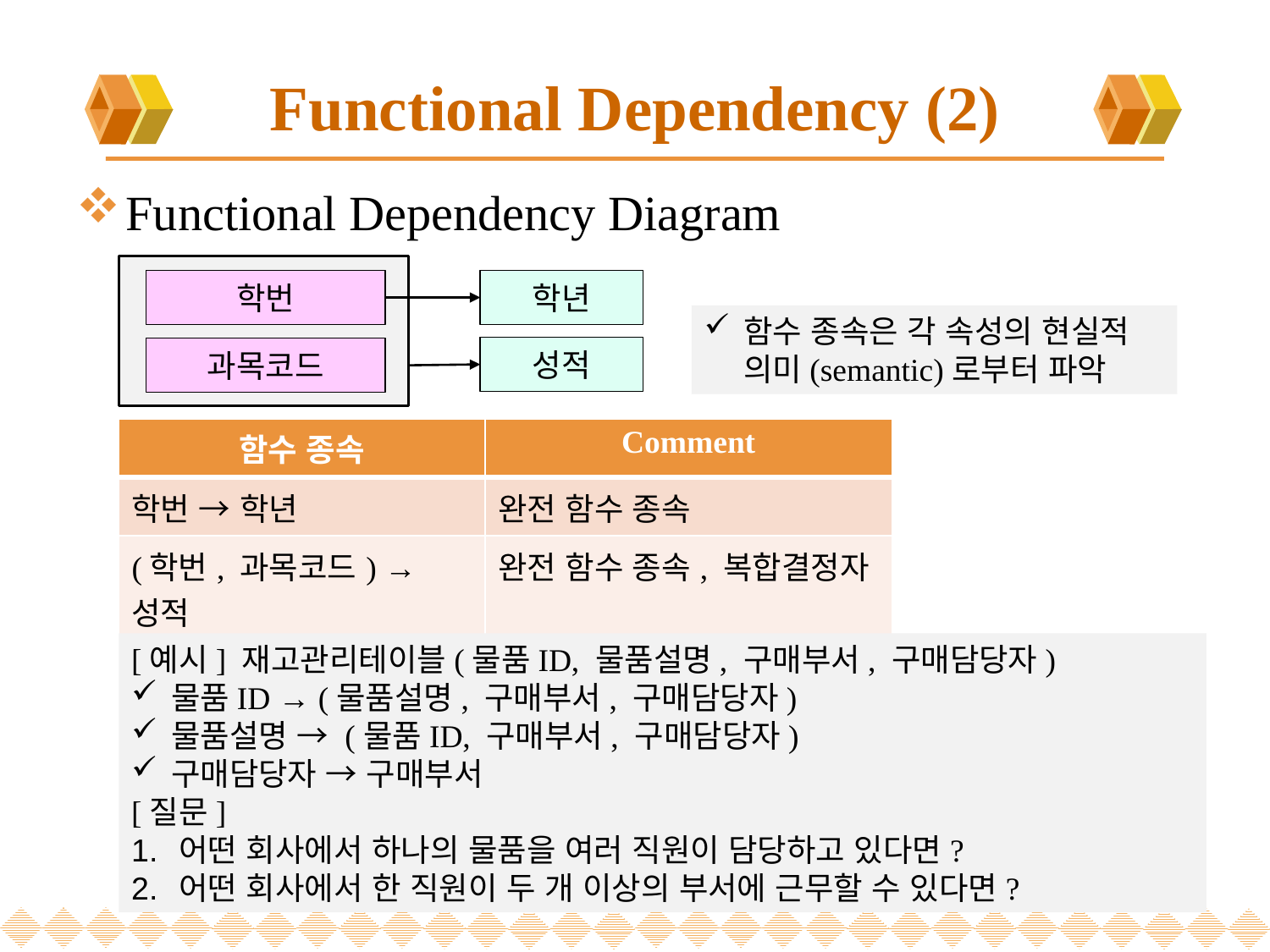

# Functional Dependency (2)
Functional Dependency Diagram

학번
학년
성적
과목코드
함수 종속은 각 속성의 현실적 의미(semantic)로부터 파악
| 함수 종속 | Comment |
| --- | --- |
| 학번 → 학년 | 완전 함수 종속 |
| (학번, 과목코드) → 성적 | 완전 함수 종속, 복합결정자 |
| (학번, 과목코드) → 학년 | 부분 함수 종속 |
[예시] 재고관리테이블(물품ID, 물품설명, 구매부서, 구매담당자)
물품ID → (물품설명, 구매부서, 구매담당자)
물품설명 → (물품ID, 구매부서, 구매담당자)
구매담당자 → 구매부서
[질문]
어떤 회사에서 하나의 물품을 여러 직원이 담당하고 있다면?
어떤 회사에서 한 직원이 두 개 이상의 부서에 근무할 수 있다면?